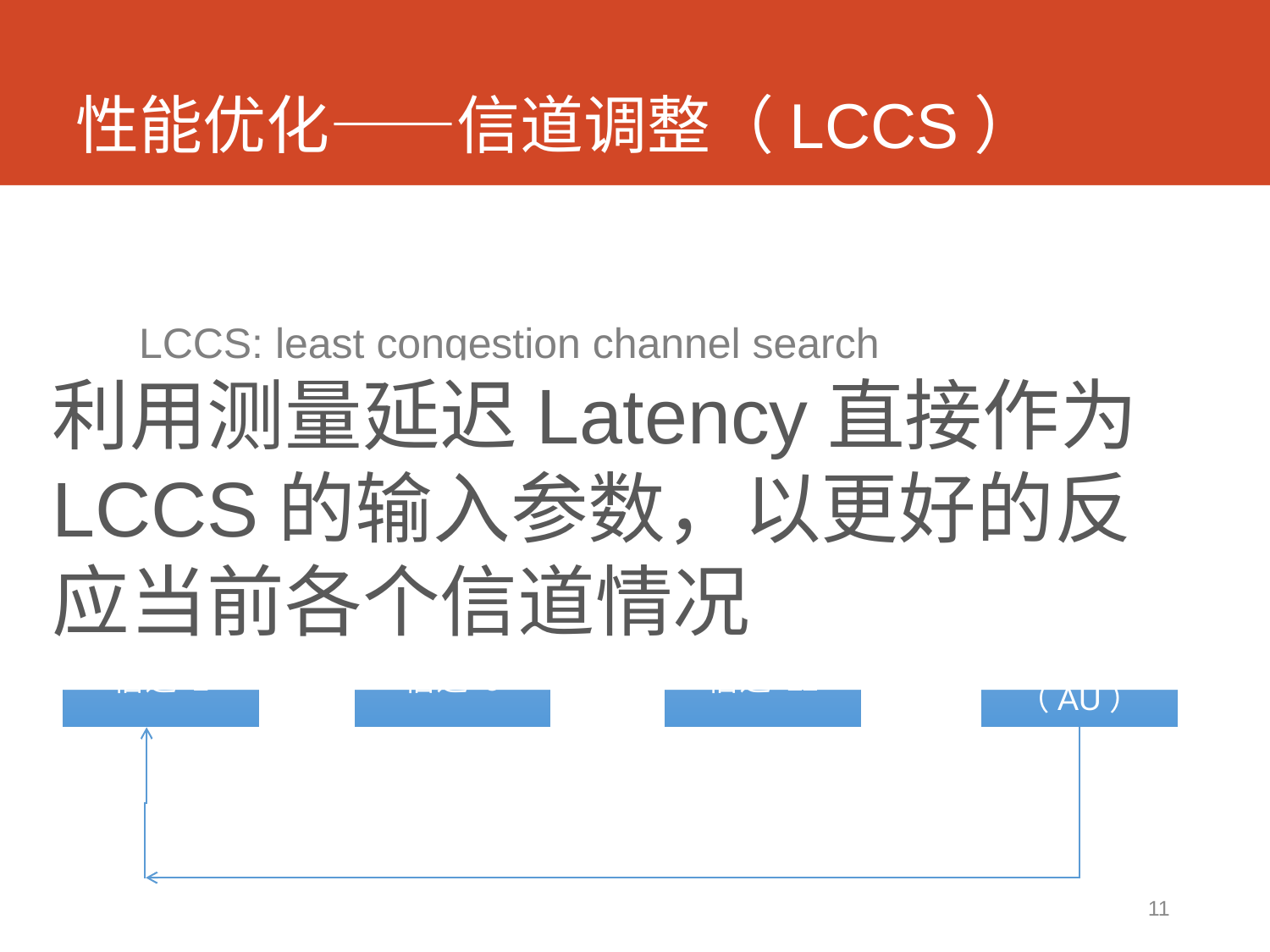

# 性能优化——信道调整（LCCS）
LCCS: least congestion channel search
 当前最常用的单个AP信道调整算法

利用测量延迟Latency直接作为LCCS的输入参数，以更好的反应当前各个信道情况

信道 1
信道 6
信道 11
最佳（AU）
11